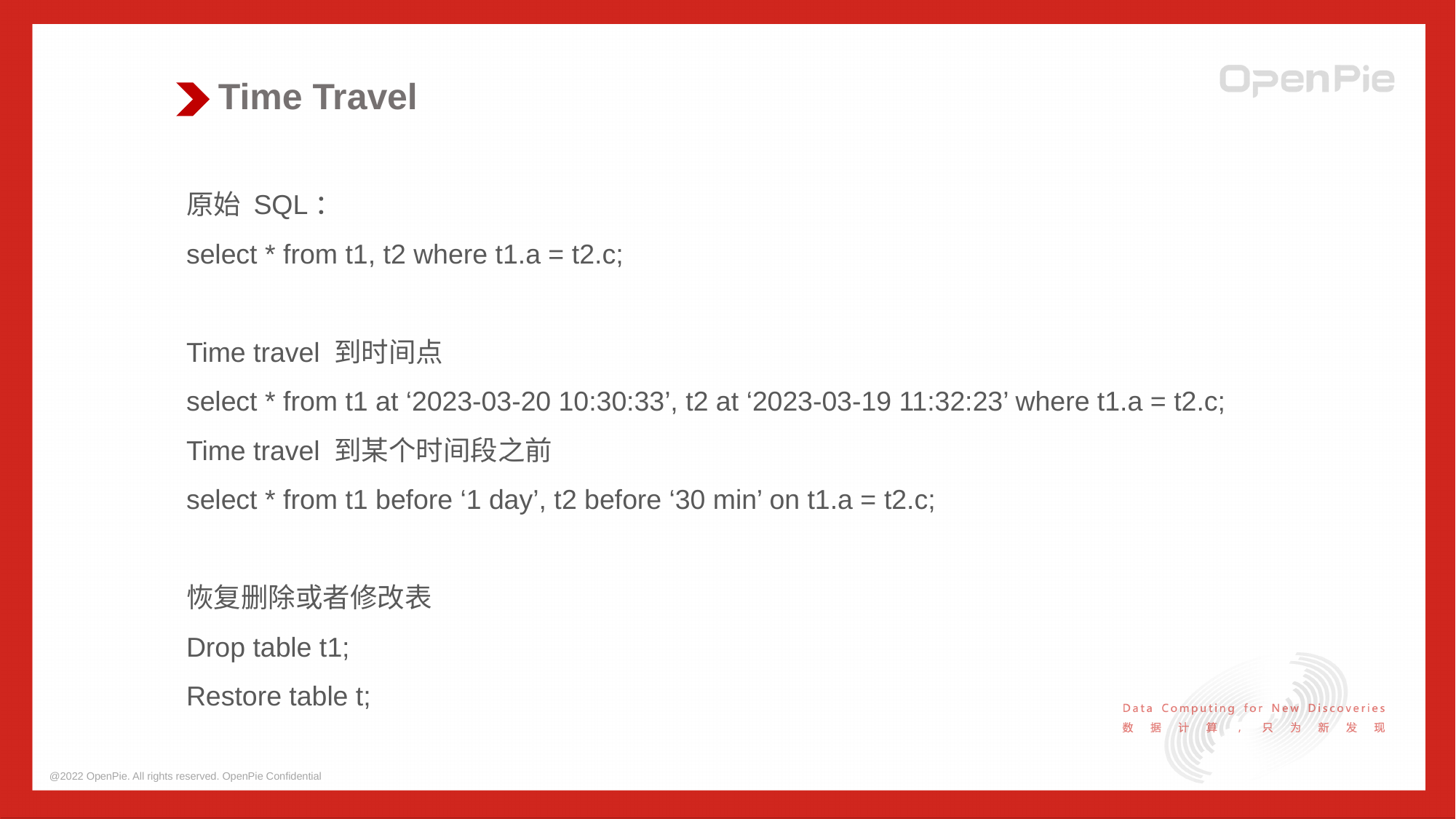

Time Travel

原始 SQL：
select * from t1, t2 where t1.a = t2.c;

Time travel 到时间点
select * from t1 at ‘2023-03-20 10:30:33’, t2 at ‘2023-03-19 11:32:23’ where t1.a = t2.c;
Time travel 到某个时间段之前
select * from t1 before ‘1 day’, t2 before ‘30 min’ on t1.a = t2.c;

恢复删除或者修改表
Drop table t1;
Restore table t;